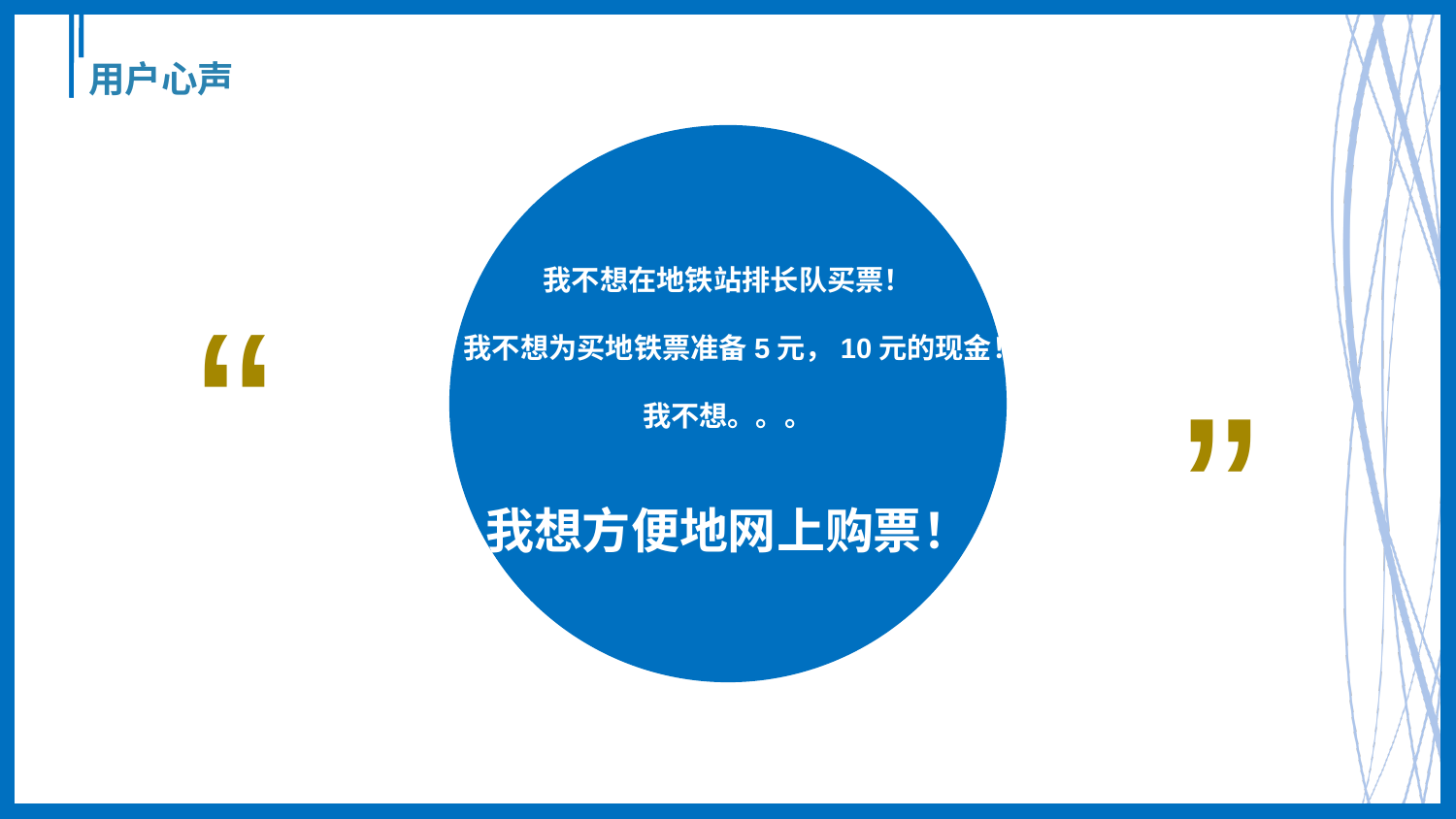

# 用户心声

我不想在地铁站排长队买票！

我不想为买地铁票准备5元，10元的现金！

我不想。。。

我想方便地网上购票！
“
“